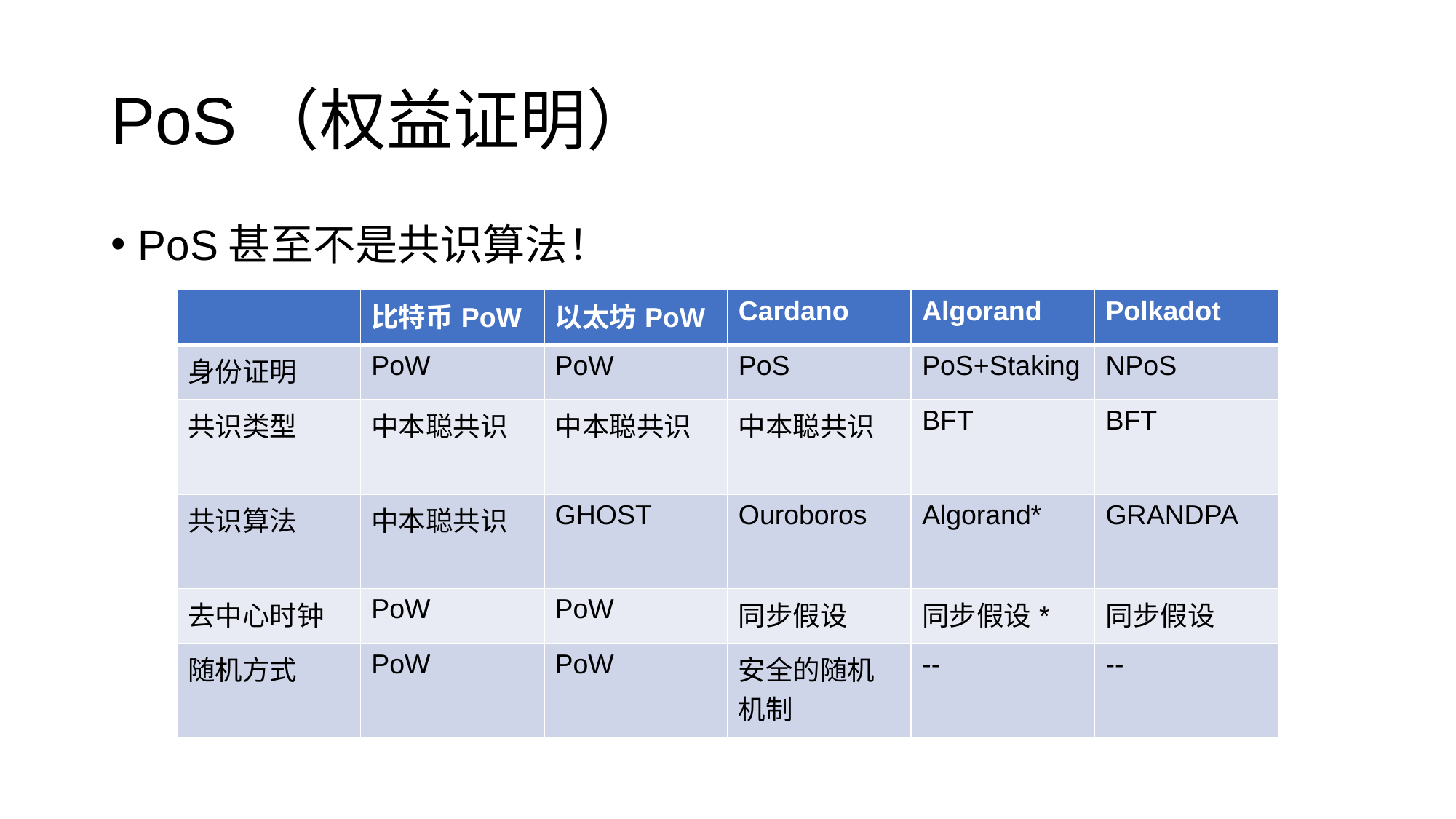

# PoS（权益证明）
PoS甚至不是共识算法！
|  | 比特币PoW | 以太坊PoW | Cardano | Algorand | Polkadot |
| --- | --- | --- | --- | --- | --- |
| 身份证明 | PoW | PoW | PoS | PoS+Staking | NPoS |
| 共识类型 | 中本聪共识 | 中本聪共识 | 中本聪共识 | BFT | BFT |
| 共识算法 | 中本聪共识 | GHOST | Ouroboros | Algorand\* | GRANDPA |
| 去中心时钟 | PoW | PoW | 同步假设 | 同步假设\* | 同步假设 |
| 随机方式 | PoW | PoW | 安全的随机机制 | -- | -- |